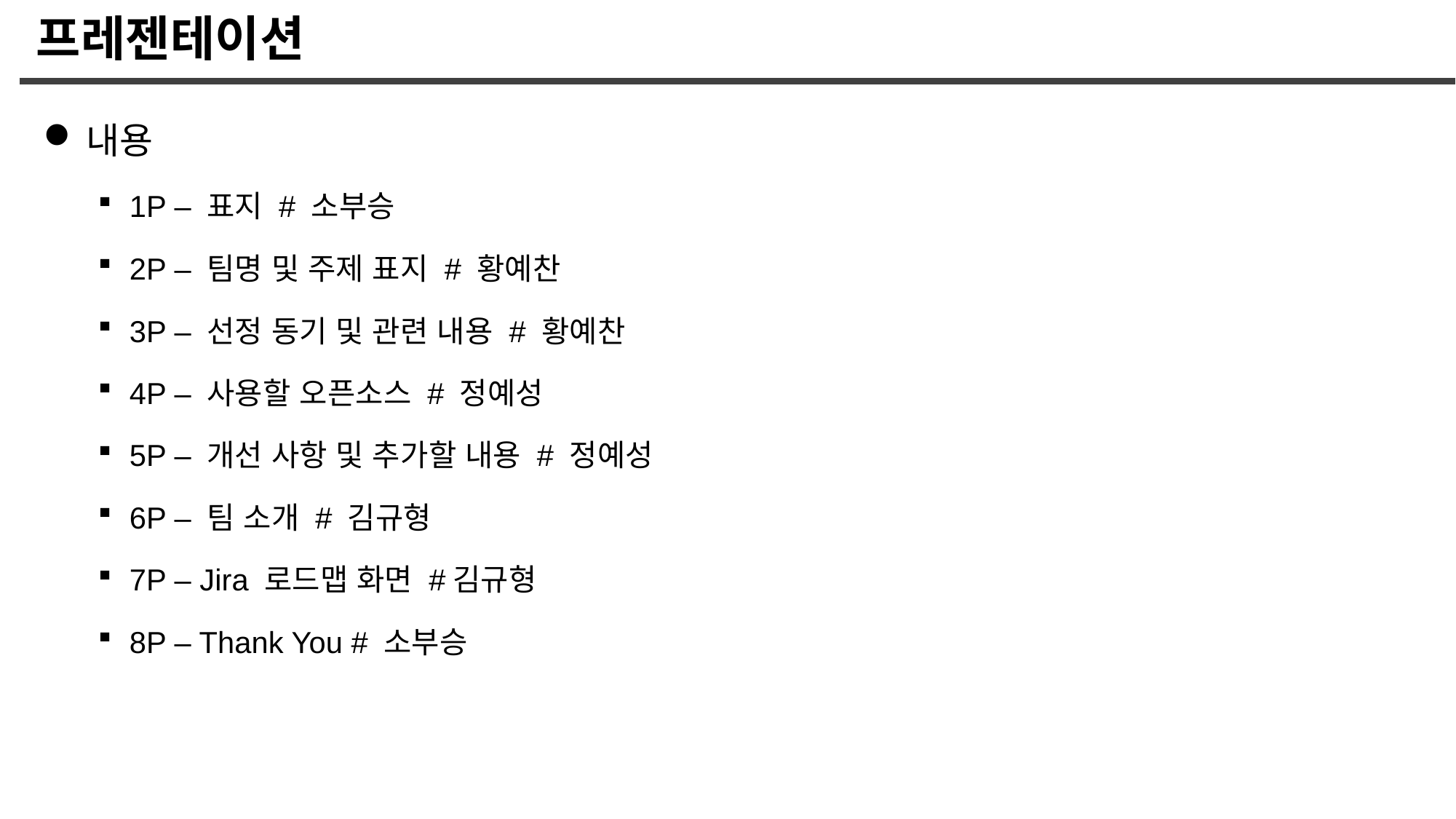

# 프레젠테이션
내용
1P – 표지 # 소부승
2P – 팀명 및 주제 표지 # 황예찬
3P – 선정 동기 및 관련 내용 # 황예찬
4P – 사용할 오픈소스 # 정예성
5P – 개선 사항 및 추가할 내용 # 정예성
6P – 팀 소개 # 김규형
7P – Jira 로드맵 화면 #김규형
8P – Thank You # 소부승